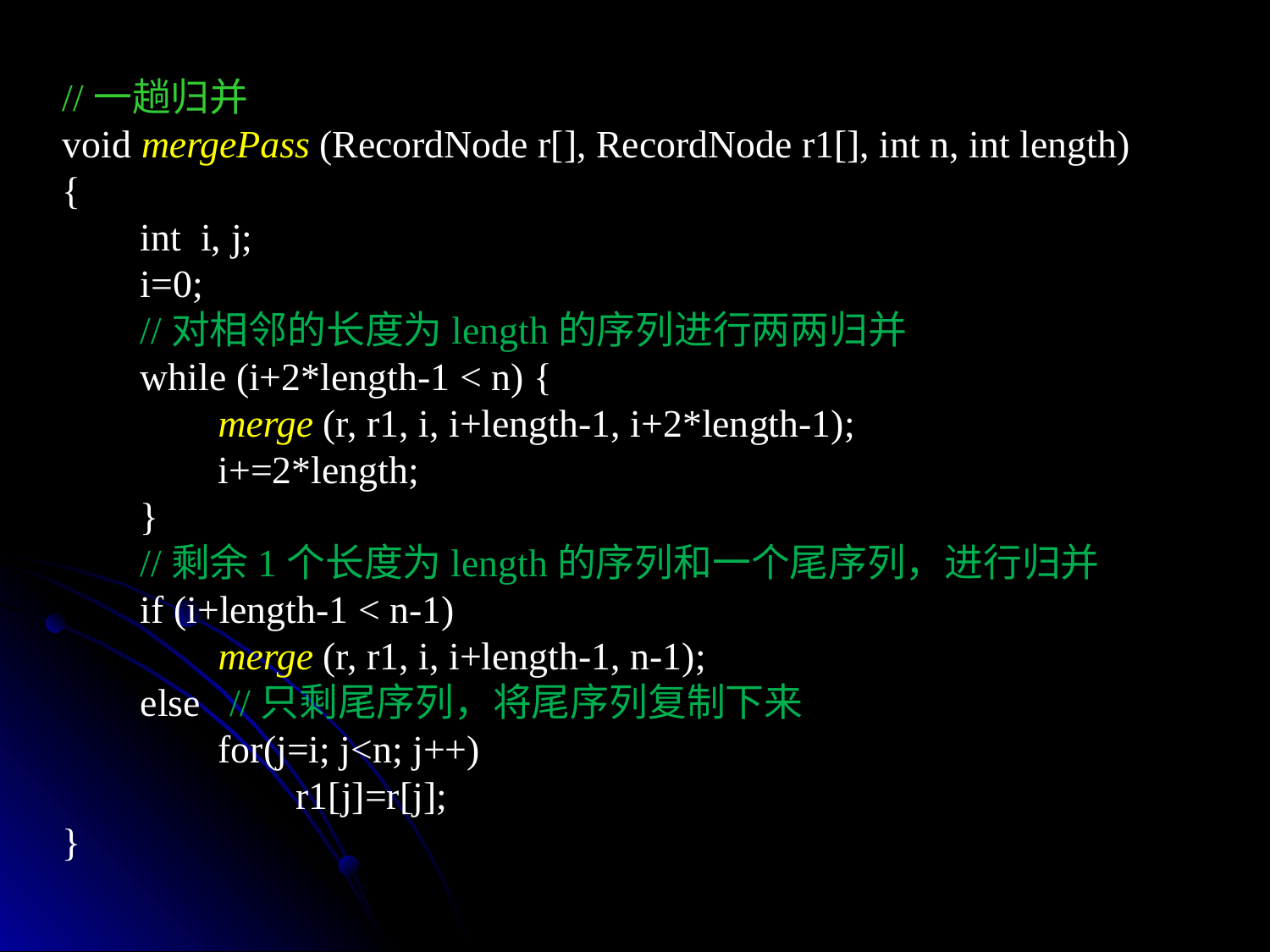

//一趟归并
void mergePass (RecordNode r[], RecordNode r1[], int n, int length)
{
        int  i, j;
        i=0;
        //对相邻的长度为length的序列进行两两归并
        while (i+2*length-1 < n) {
                merge (r, r1, i, i+length-1, i+2*length-1);
                i+=2*length;
        }
        //剩余1个长度为length的序列和一个尾序列，进行归并
        if (i+length-1 < n-1)
                merge (r, r1, i, i+length-1, n-1);
        else   //只剩尾序列，将尾序列复制下来
                for(j=i; j<n; j++)
                        r1[j]=r[j];
}